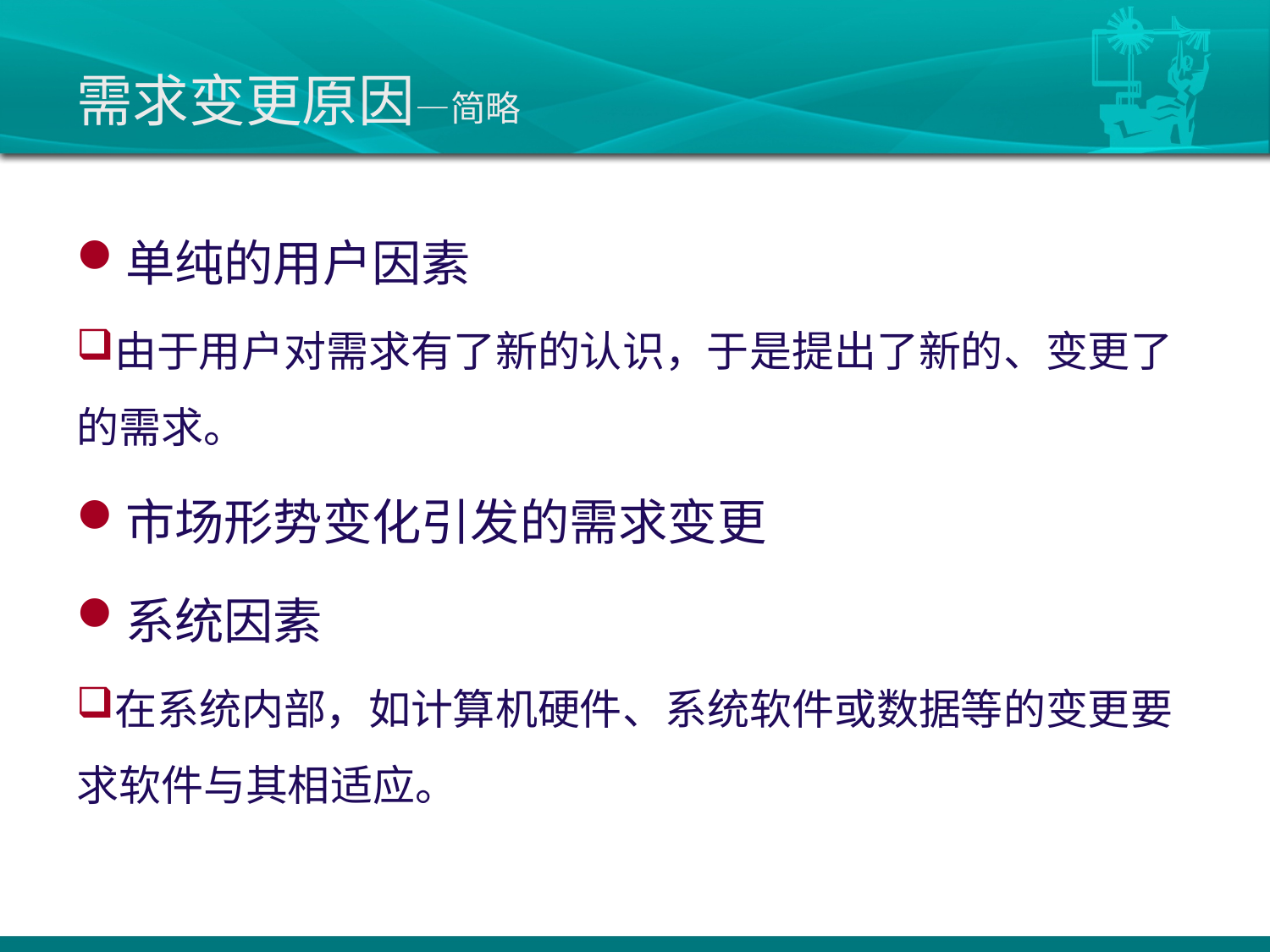

# 需求变更原因—简略
单纯的用户因素
由于用户对需求有了新的认识，于是提出了新的、变更了的需求。
市场形势变化引发的需求变更
系统因素
在系统内部，如计算机硬件、系统软件或数据等的变更要求软件与其相适应。